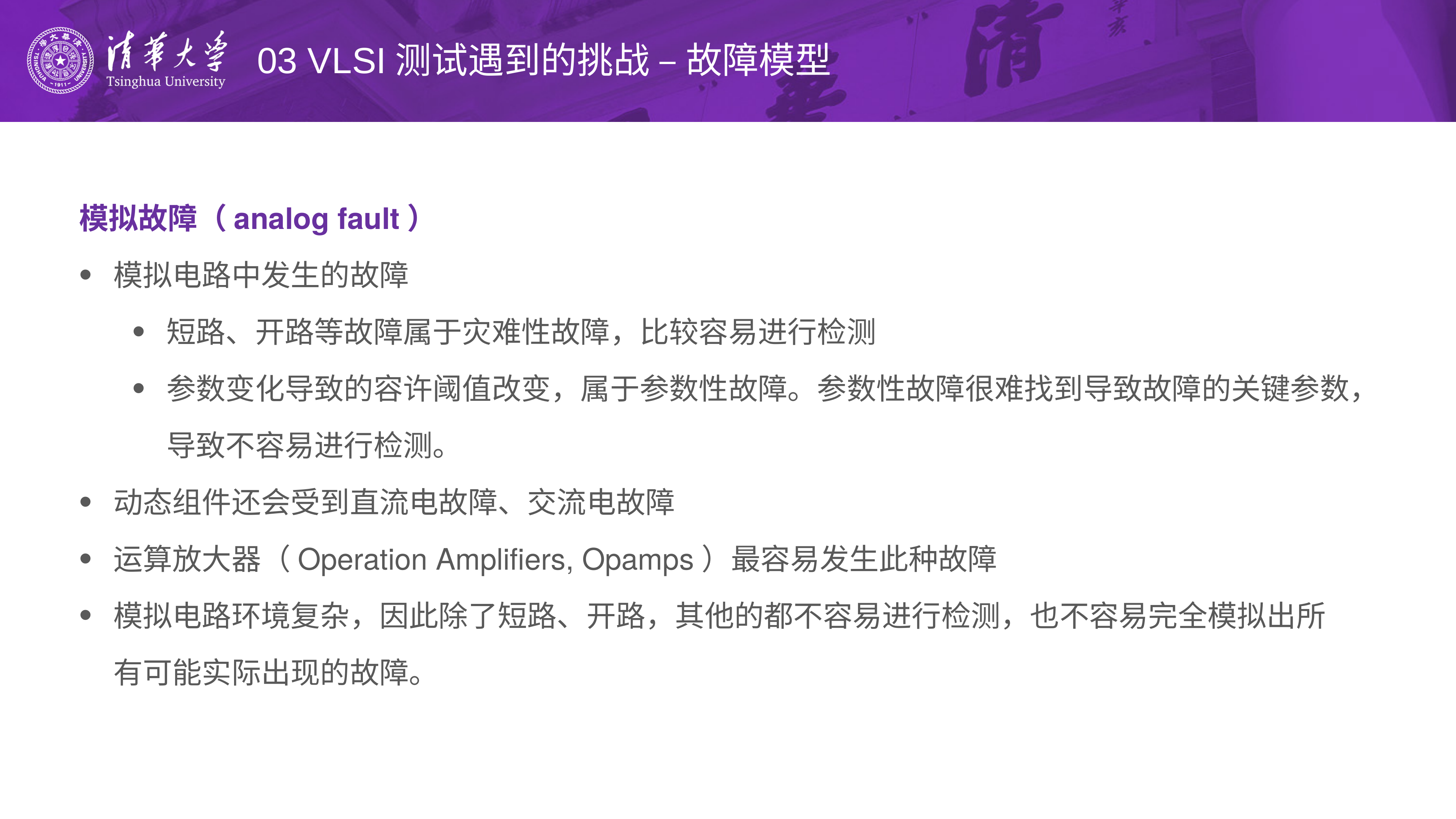

# 03 VLSI测试遇到的挑战 – 故障模型
模拟故障（analog fault）
模拟电路中发生的故障
短路、开路等故障属于灾难性故障，比较容易进行检测
参数变化导致的容许阈值改变，属于参数性故障。参数性故障很难找到导致故障的关键参数，导致不容易进行检测。
动态组件还会受到直流电故障、交流电故障
运算放大器（Operation Amplifiers, Opamps）最容易发生此种故障
模拟电路环境复杂，因此除了短路、开路，其他的都不容易进行检测，也不容易完全模拟出所有可能实际出现的故障。